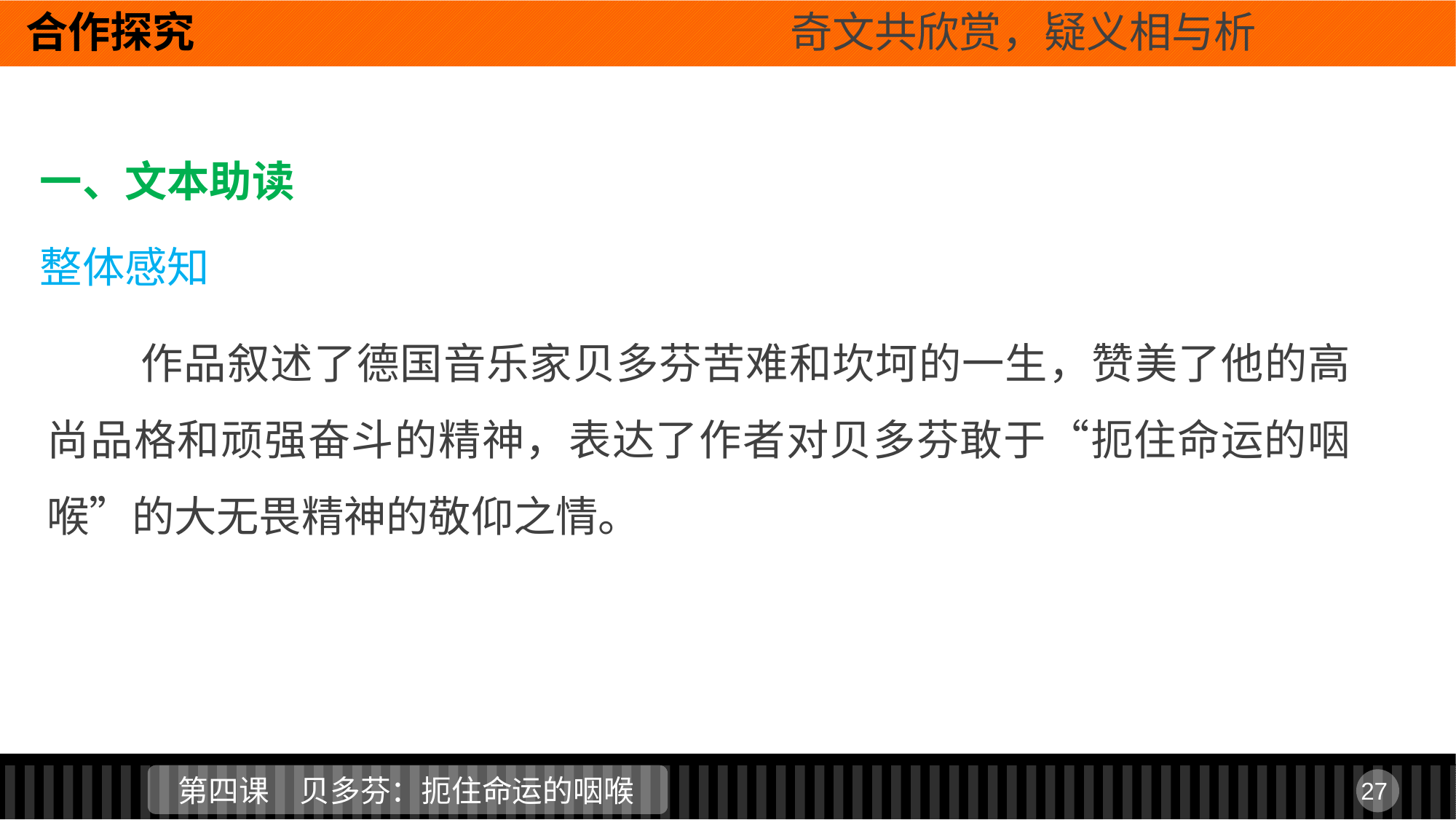

合作探究        					奇文共欣赏，疑义相与析

一、文本助读
整体感知
        作品叙述了德国音乐家贝多芬苦难和坎坷的一生，赞美了他的高尚品格和顽强奋斗的精神，表达了作者对贝多芬敢于“扼住命运的咽喉”的大无畏精神的敬仰之情。